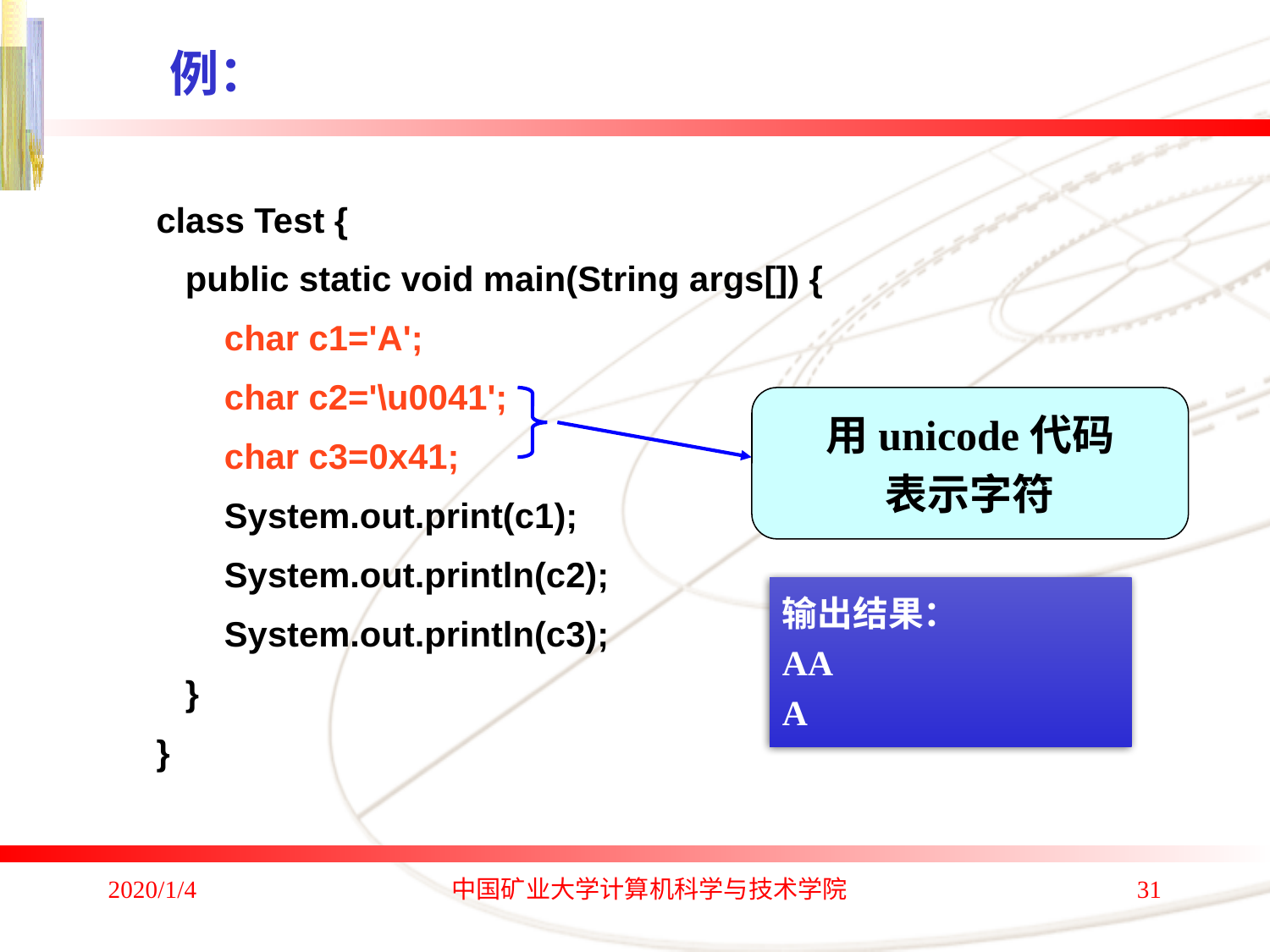

例：
class Test {
   public static void main(String args[]) {
       char c1='A';
       char c2='\u0041';
       char c3=0x41;
       System.out.print(c1);
       System.out.println(c2);
       System.out.println(c3);
   }
}

用unicode代码
表示字符

输出结果：
AA
A
2020/1/4
中国矿业大学计算机科学与技术学院
31